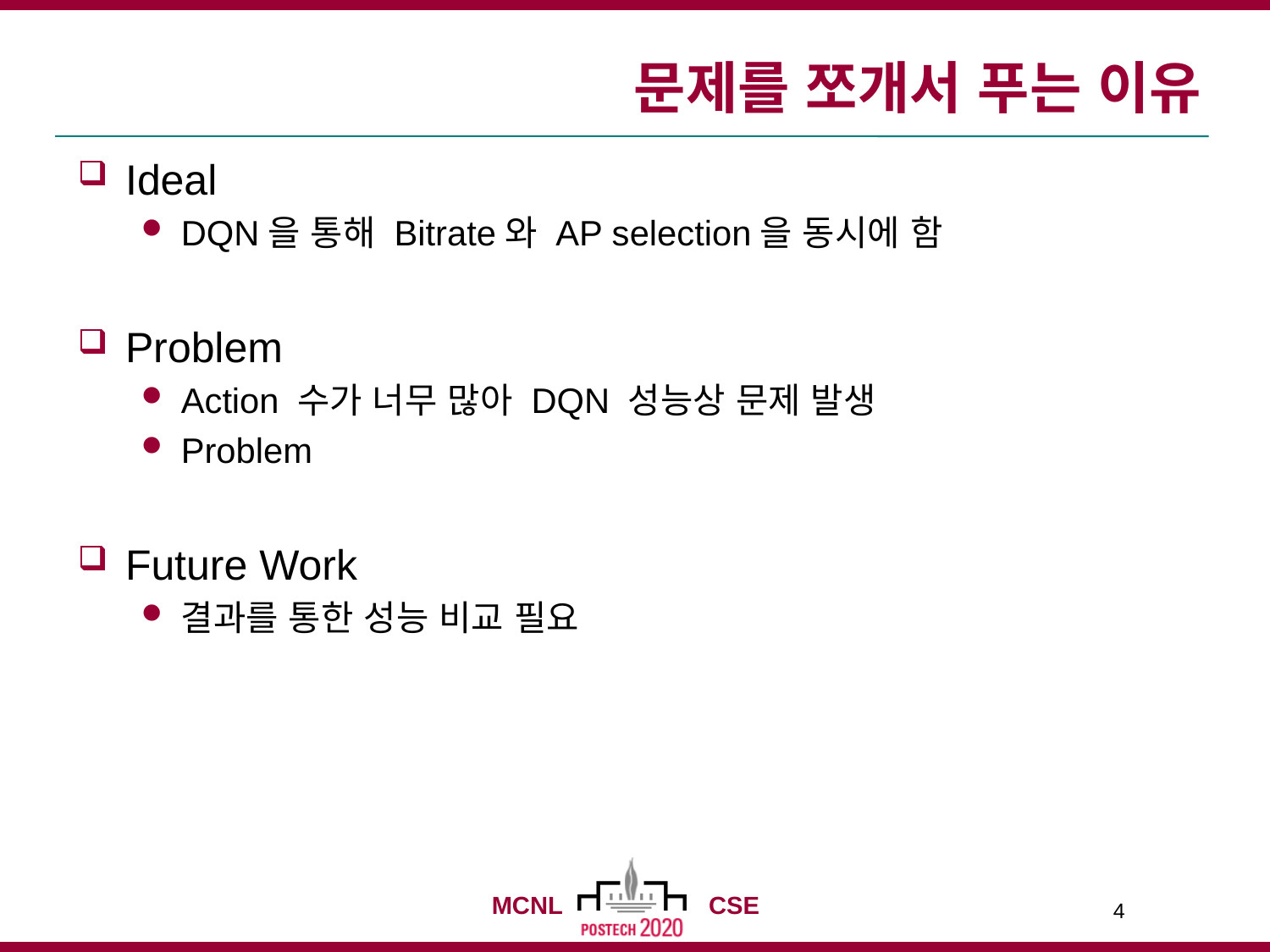

# 문제를 쪼개서 푸는 이유
Ideal
DQN을 통해 Bitrate와 AP selection을 동시에 함

Problem
Action 수가 너무 많아 DQN 성능상 문제 발생
Problem

Future Work
결과를 통한 성능 비교 필요

4